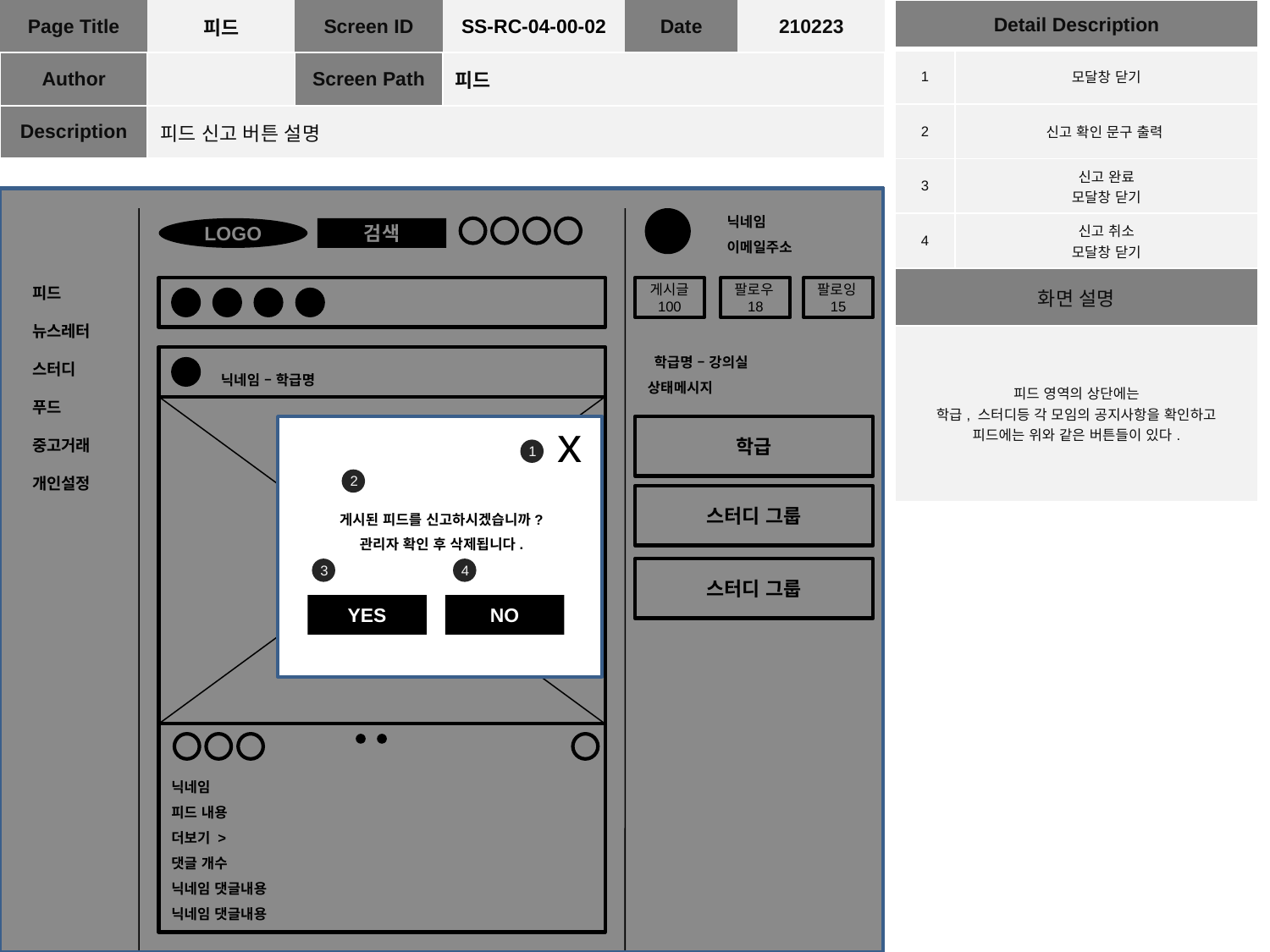

| Page Title | 피드 | Screen ID | SS-RC-04-00-02 | Date | 210223 |
| --- | --- | --- | --- | --- | --- |
| Author |  | Screen Path | 피드 |  |  |
| Description | 피드 신고 버튼 설명 |  |  |  |  |
| Detail Description |  |
| --- | --- |
| 1 | 모달창 닫기 |
| 2 | 신고 확인 문구 출력 |
| 3 | 신고 완료 모달창 닫기 |
| 4 | 신고 취소 모달창 닫기 |
| 화면 설명 |  |
| 피드 영역의 상단에는 학급, 스터디등 각 모임의 공지사항을 확인하고 피드에는 위와 같은 버튼들이 있다. |  |

닉네임
이메일주소

LOGO
검색

피드
뉴스레터
스터디
푸드
중고거래
개인설정

게시글
100
팔로우18
팔로잉15

 학급명 – 강의실
상태메시지

닉네임 – 학급명
5

x
6

학급
1

2

스터디 그룹
게시된 피드를 신고하시겠습니까?
관리자 확인 후 삭제됩니다.
8

3

4

스터디 그룹
YES
NO
9

10

닉네임
피드 내용
더보기 >
댓글 개수
닉네임 댓글내용
닉네임 댓글내용